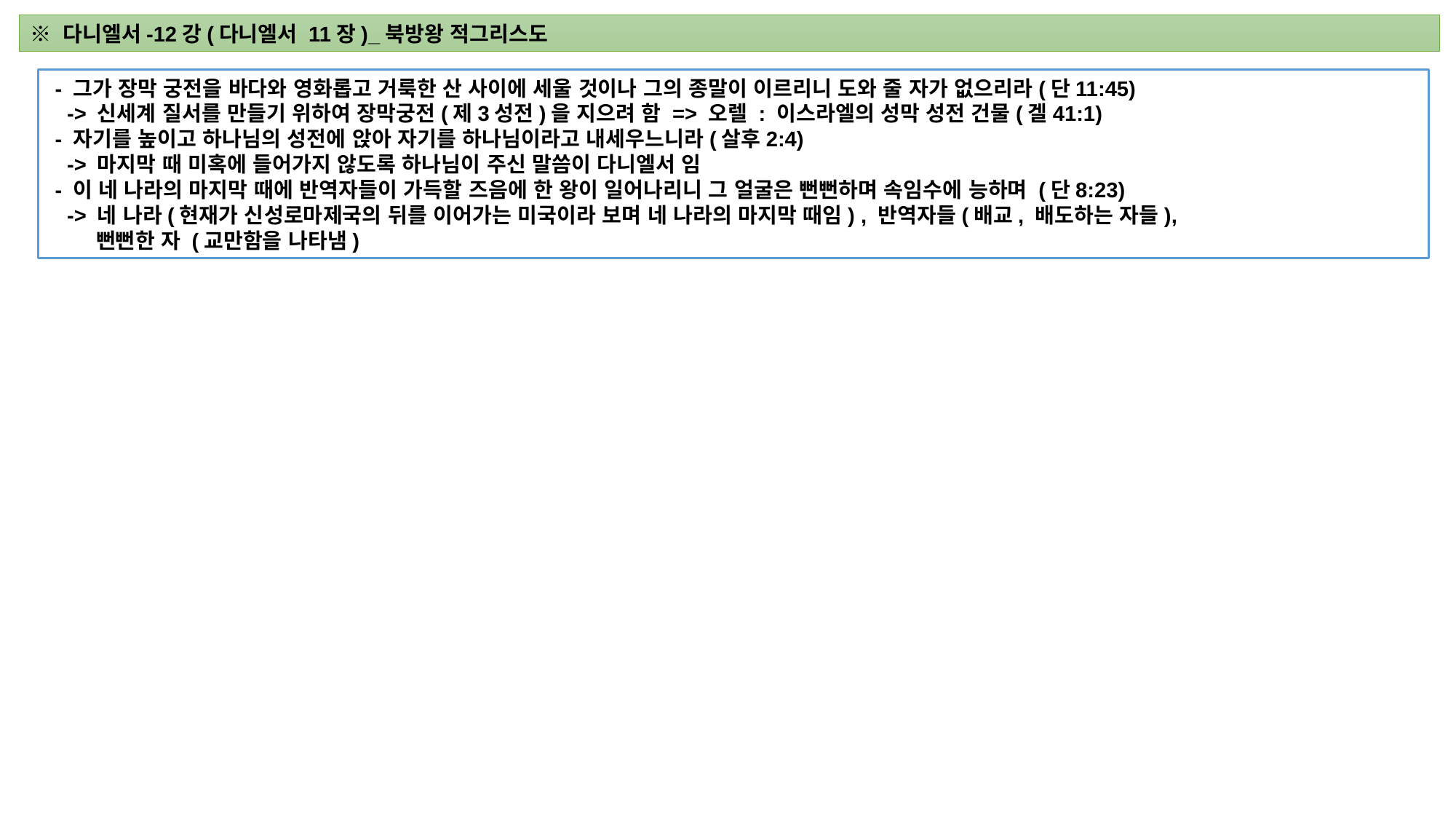

※ 다니엘서-12강(다니엘서 11장)_북방왕 적그리스도
 - 그가 장막 궁전을 바다와 영화롭고 거룩한 산 사이에 세울 것이나 그의 종말이 이르리니 도와 줄 자가 없으리라(단11:45)
   -> 신세계 질서를 만들기 위하여 장막궁전(제3성전)을 지으려 함 => 오렐 : 이스라엘의 성막 성전 건물(겔41:1)
 - 자기를 높이고 하나님의 성전에 앉아 자기를 하나님이라고 내세우느니라(살후2:4)
   -> 마지막 때 미혹에 들어가지 않도록 하나님이 주신 말씀이 다니엘서 임
 - 이 네 나라의 마지막 때에 반역자들이 가득할 즈음에 한 왕이 일어나리니 그 얼굴은 뻔뻔하며 속임수에 능하며 (단8:23)
   -> 네 나라(현재가 신성로마제국의 뒤를 이어가는 미국이라 보며 네 나라의 마지막 때임) , 반역자들(배교, 배도하는 자들),
       뻔뻔한 자 (교만함을 나타냄)